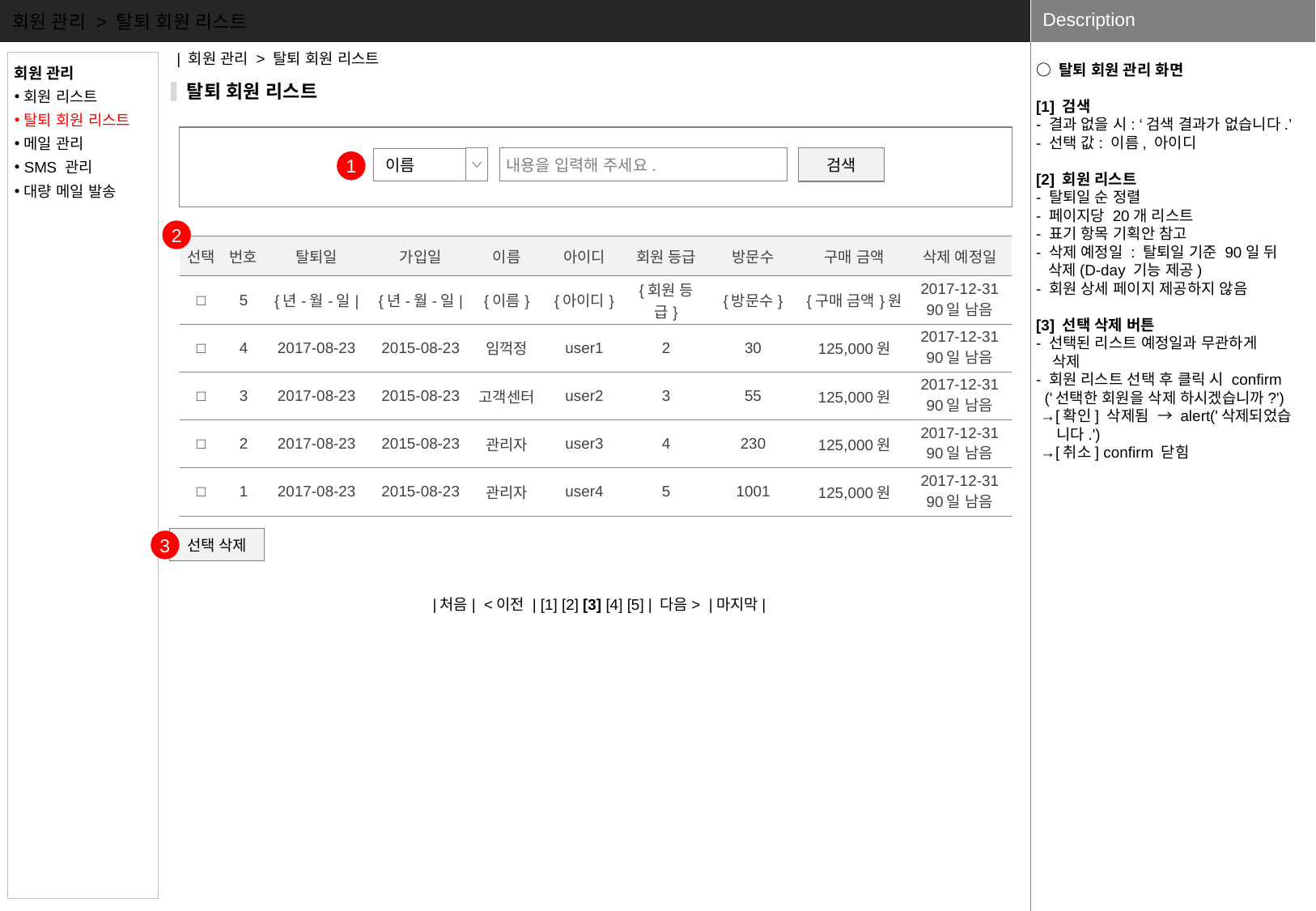

회원 관리 > 탈퇴 회원 리스트

○ 탈퇴 회원 관리 화면

[1] 검색
- 결과 없을 시: ‘검색 결과가 없습니다.’
- 선택 값: 이름, 아이디

[2] 회원 리스트
- 탈퇴일 순 정렬
- 페이지당 20개 리스트
- 표기 항목 기획안 참고
- 삭제 예정일 : 탈퇴일 기준 90일 뒤
  삭제(D-day 기능 제공)
- 회원 상세 페이지 제공하지 않음

[3] 선택 삭제 버튼
- 선택된 리스트 예정일과 무관하게
   삭제
- 회원 리스트 선택 후 클릭 시 confirm
  ('선택한 회원을 삭제 하시겠습니까?')
 →[확인] 삭제됨  → alert('삭제되었습
    니다.')
 →[취소] confirm 닫힘

| 회원 관리 > 탈퇴 회원 리스트
회원 관리
회원 리스트
탈퇴 회원 리스트
메일 관리
SMS 관리
대량 메일 발송
탈퇴 회원 리스트

이름

내용을 입력해 주세요.
검색
1
2
| 선택 | 번호 | 탈퇴일 | 가입일 | 이름 | 아이디 | 회원 등급 | 방문수 | 구매 금액 | 삭제 예정일 |
| --- | --- | --- | --- | --- | --- | --- | --- | --- | --- |
| □ | 5 | {년-월-일| | {년-월-일| | {이름} | {아이디} | {회원 등급} | {방문수} | {구매 금액}원 | 2017-12-31 90일 남음 |
| □ | 4 | 2017-08-23 | 2015-08-23 | 임꺽정 | user1 | 2 | 30 | 125,000원 | 2017-12-31 90일 남음 |
| □ | 3 | 2017-08-23 | 2015-08-23 | 고객센터 | user2 | 3 | 55 | 125,000원 | 2017-12-31 90일 남음 |
| □ | 2 | 2017-08-23 | 2015-08-23 | 관리자 | user3 | 4 | 230 | 125,000원 | 2017-12-31 90일 남음 |
| □ | 1 | 2017-08-23 | 2015-08-23 | 관리자 | user4 | 5 | 1001 | 125,000원 | 2017-12-31 90일 남음 |
선택 삭제
3
|처음|  <이전 | [1] [2] [3] [4] [5] | 다음>  |마지막|